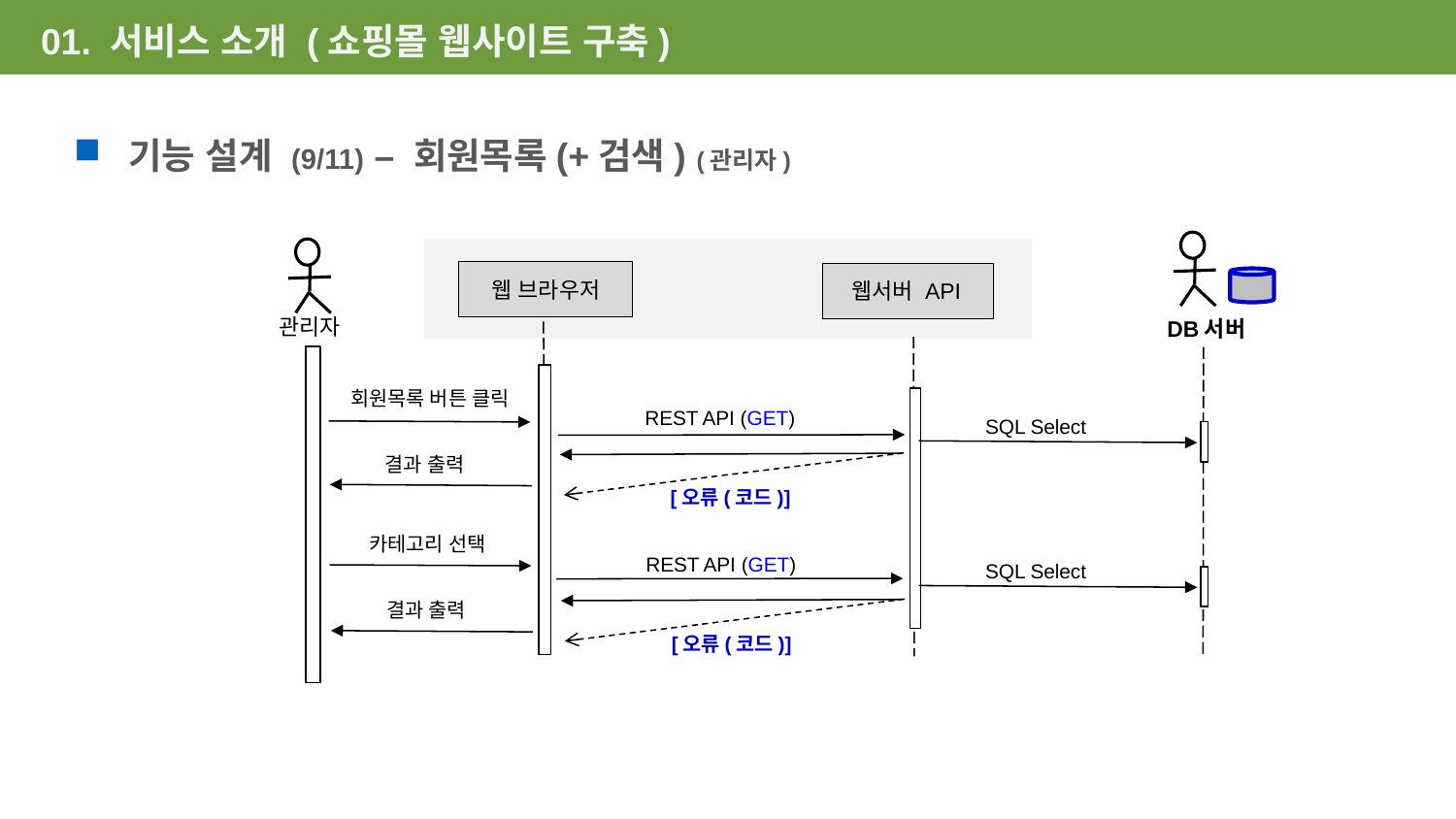

01. 서비스 소개 (쇼핑몰 웹사이트 구축)
기능 설계 (9/11) – 회원목록(+검색) (관리자)

웹 브라우저
웹서버 API
관리자
DB서버

회원목록 버튼 클릭

REST API (GET)
 SQL Select

결과 출력
[오류(코드)]
카테고리 선택
REST API (GET)
 SQL Select

결과 출력
[오류(코드)]